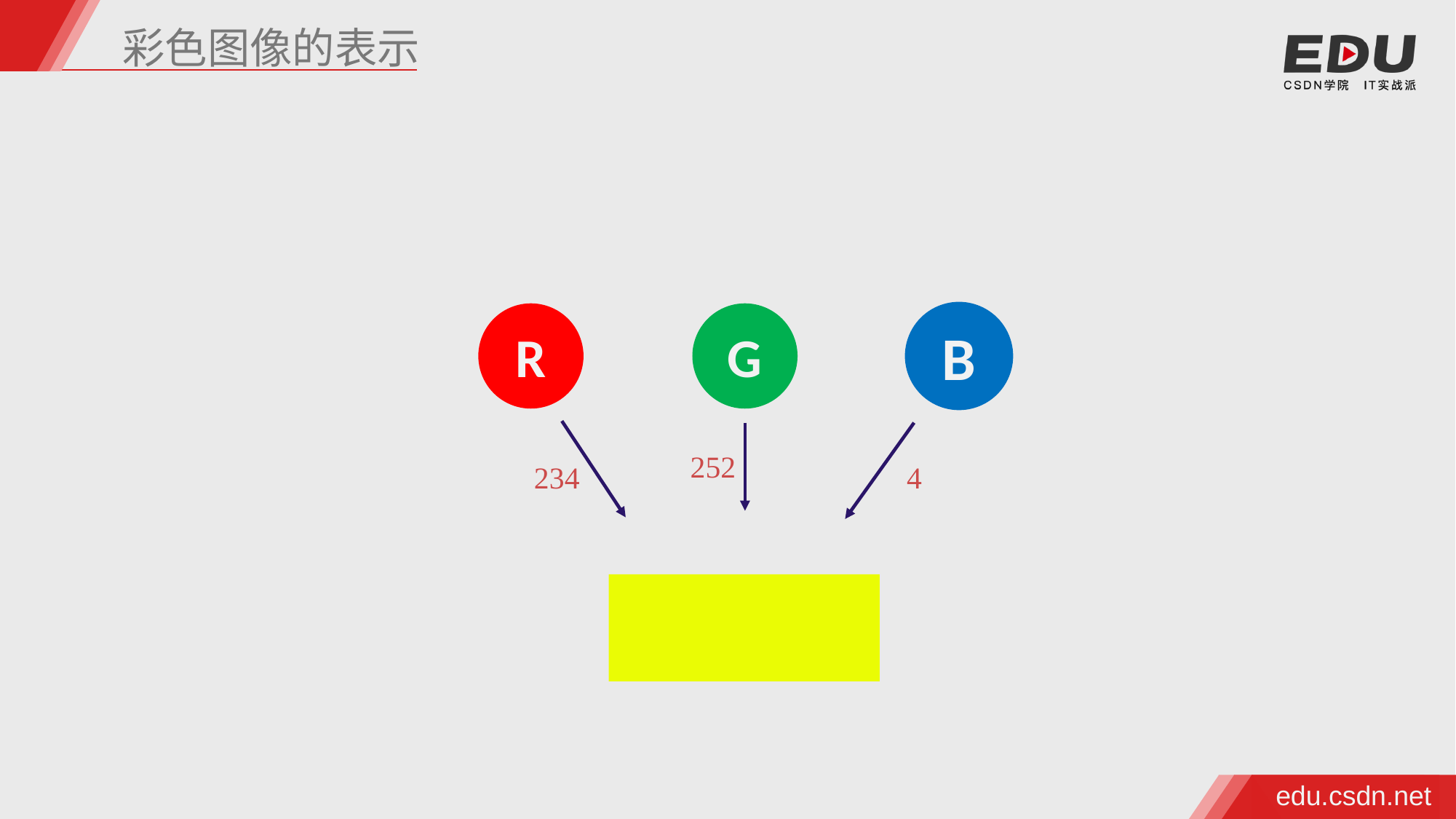

彩色图像的表示
R
G
B
252
234
4